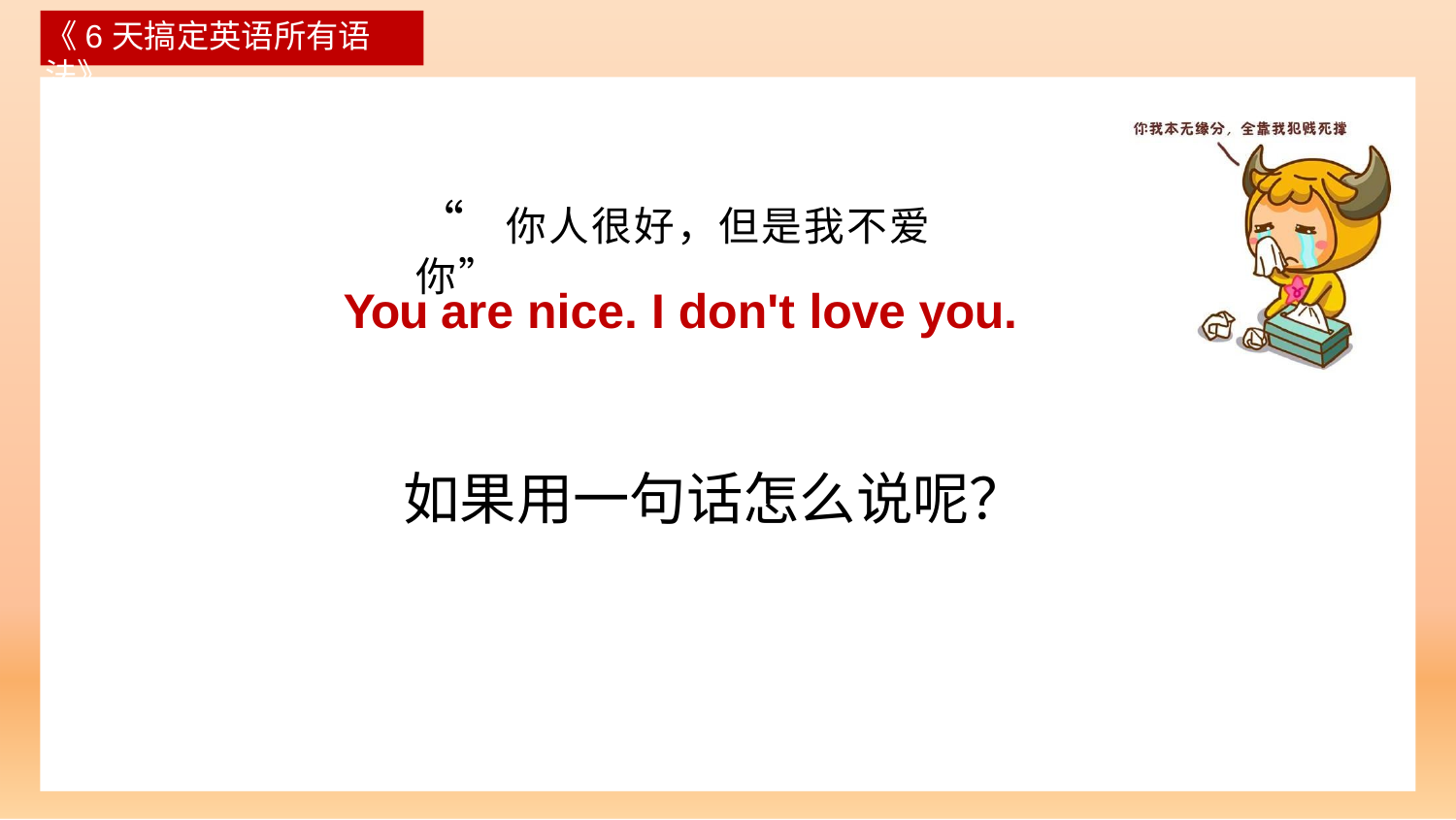

《6天搞定英语所有语法》

# “你人很好，但是我不爱你”
You are nice. I don't love you.

如果用一句话怎么说呢？